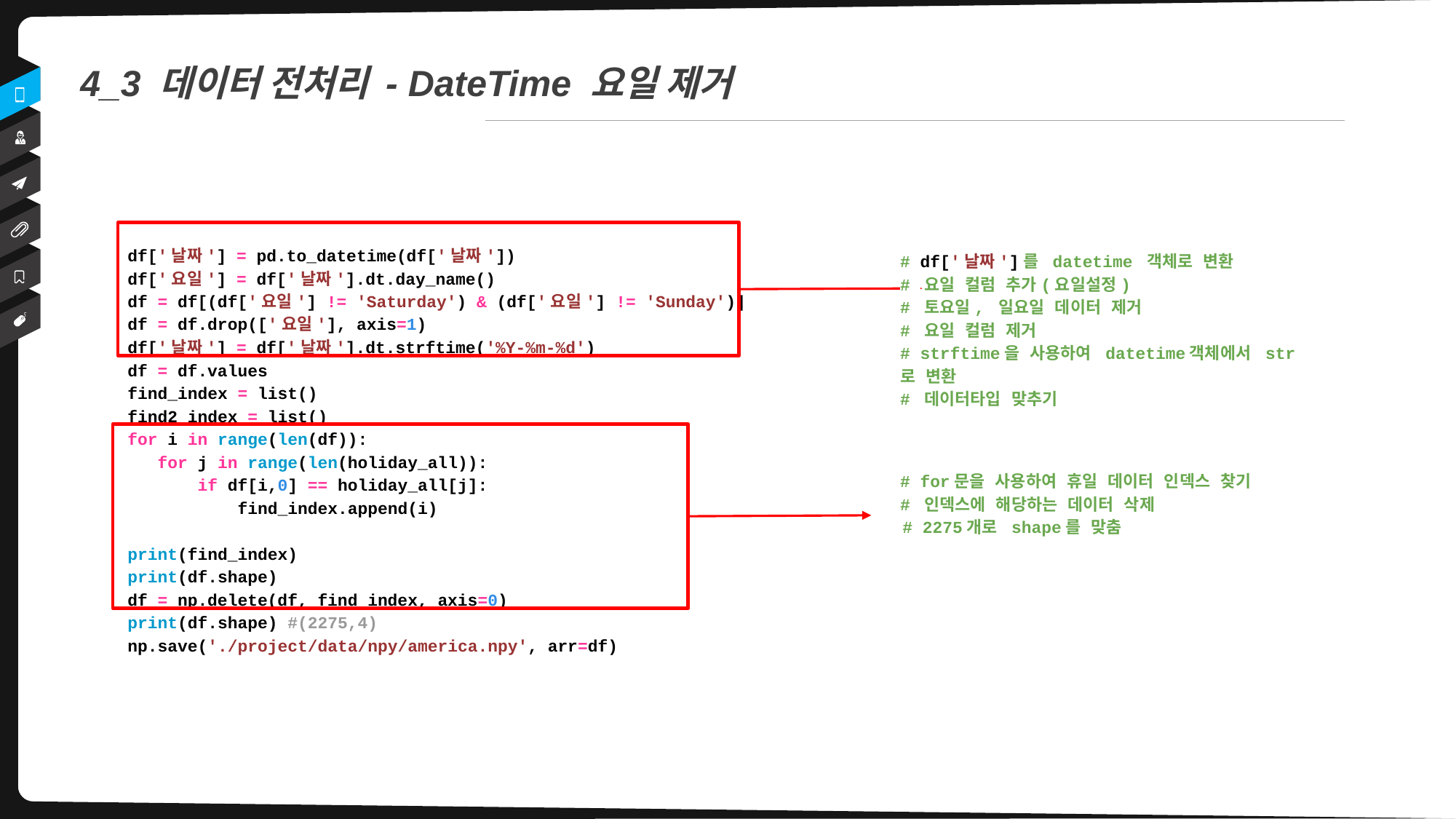

4_3 데이터 전처리 - DateTime 요일 제거

df['날짜'] = pd.to_datetime(df['날짜'])
df['요일'] = df['날짜'].dt.day_name()
df = df[(df['요일'] != 'Saturday') & (df['요일'] != 'Sunday')]
df = df.drop(['요일'], axis=1)
df['날짜'] = df['날짜'].dt.strftime('%Y-%m-%d')
df = df.values
find_index = list()
find2_index = list()
for i in range(len(df)):
   for j in range(len(holiday_all)):
       if df[i,0] == holiday_all[j]:
           find_index.append(i)

print(find_index)
print(df.shape)
df = np.delete(df, find_index, axis=0)
print(df.shape) #(2275,4)
np.save('./project/data/npy/america.npy', arr=df)

# df['날짜']를 datetime 객체로 변환
# 요일 컬럼 추가(요일설정)
# 토요일, 일요일 데이터 제거
# 요일 컬럼 제거
# strftime을 사용하여 datetime객체에서 str로 변환
# 데이터타입 맞추기

# for문을 사용하여 휴일 데이터 인덱스 찾기
# 인덱스에 해당하는 데이터 삭제
 # 2275개로 shape를 맞춤